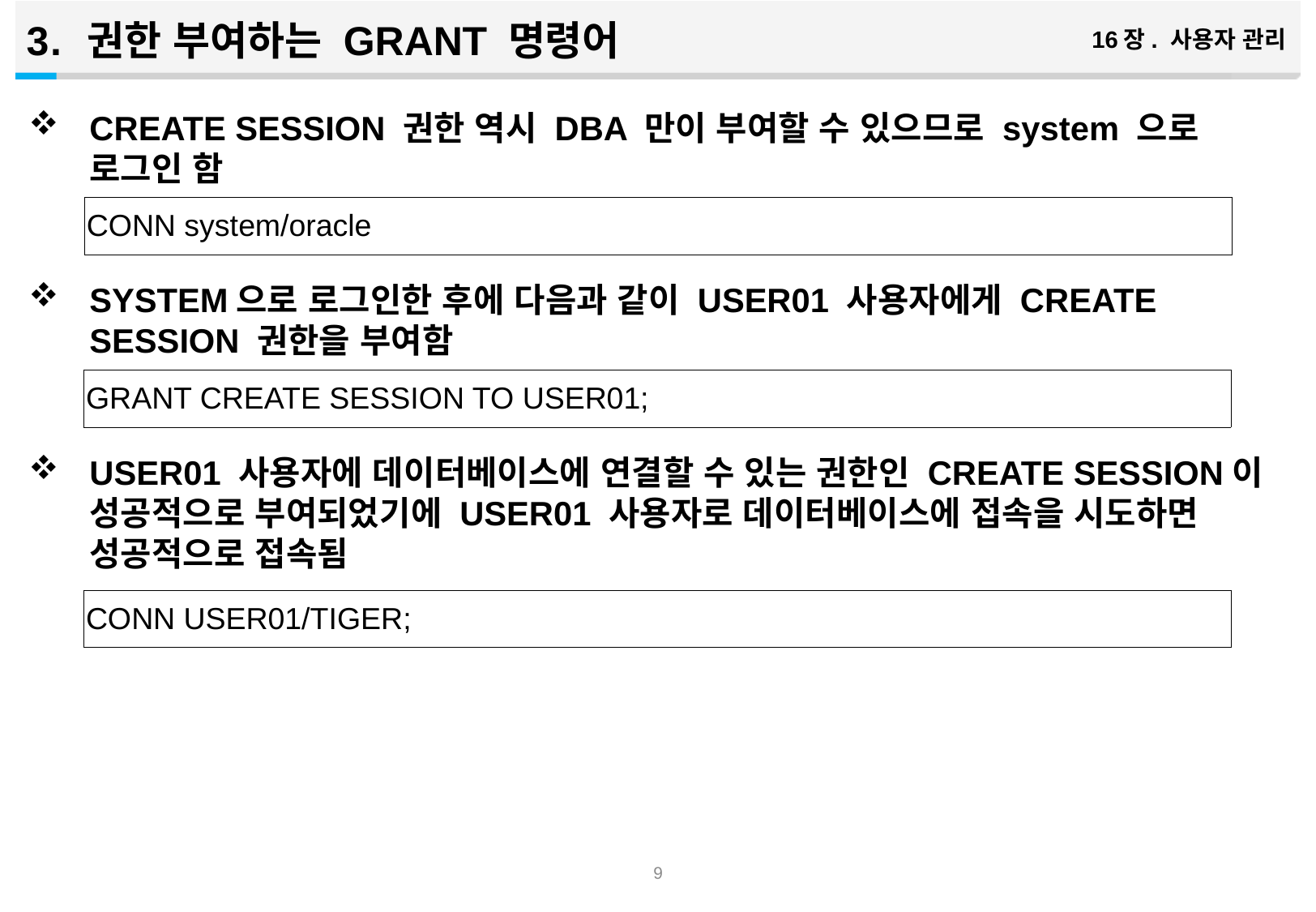

권한 부여하는 GRANT 명령어
16장. 사용자 관리
CREATE SESSION 권한 역시 DBA 만이 부여할 수 있으므로 system 으로       로그인 함

SYSTEM으로 로그인한 후에 다음과 같이 USER01 사용자에게 CREATE SESSION 권한을 부여함

USER01 사용자에 데이터베이스에 연결할 수 있는 권한인 CREATE SESSION이 성공적으로 부여되었기에 USER01 사용자로 데이터베이스에 접속을 시도하면 성공적으로 접속됨

| CONN system/oracle |
| --- |
| GRANT CREATE SESSION TO USER01; |
| --- |
| CONN USER01/TIGER; |
| --- |
9